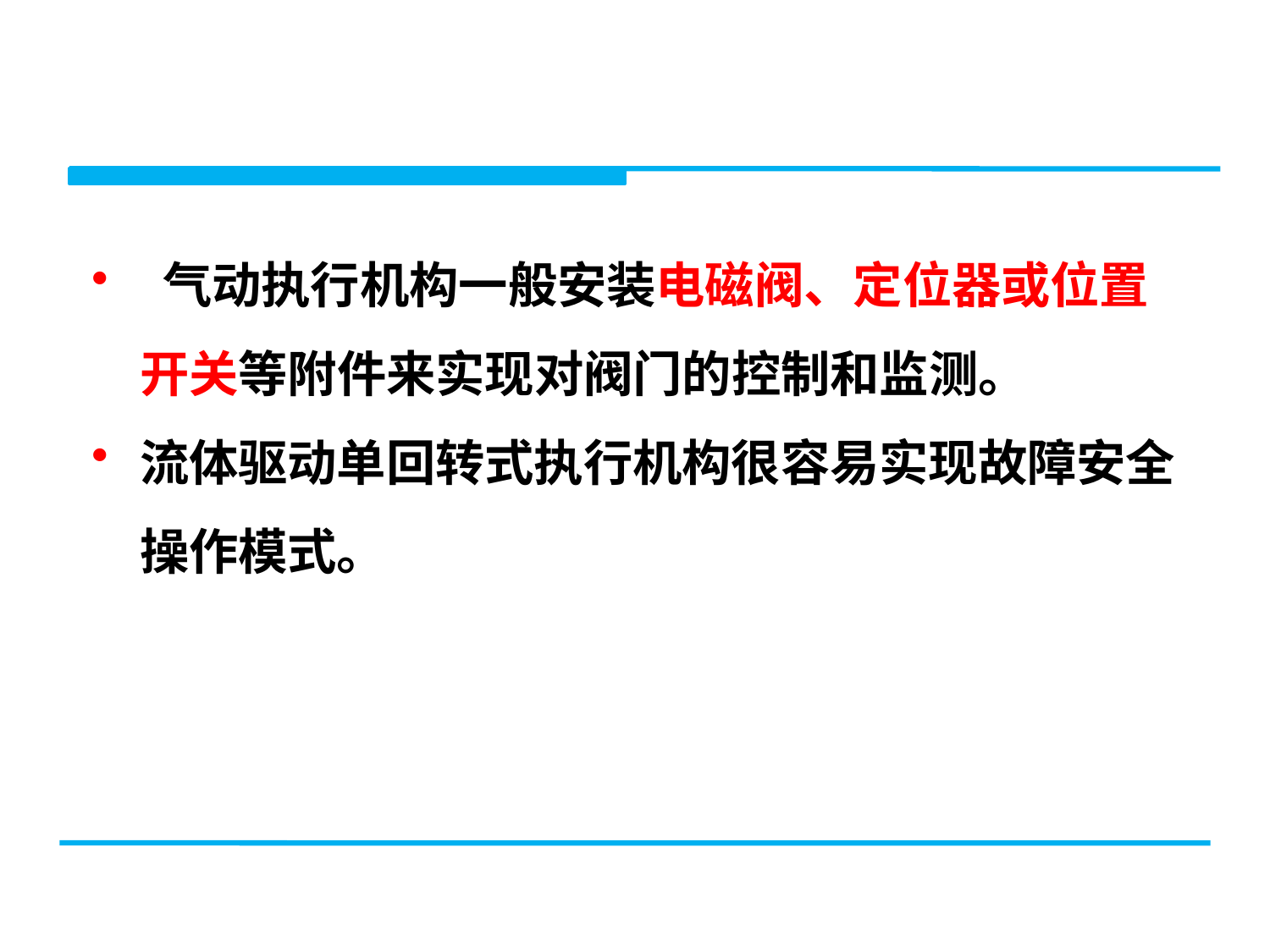

气动执行机构一般安装电磁阀、定位器或位置开关等附件来实现对阀门的控制和监测。
流体驱动单回转式执行机构很容易实现故障安全操作模式。